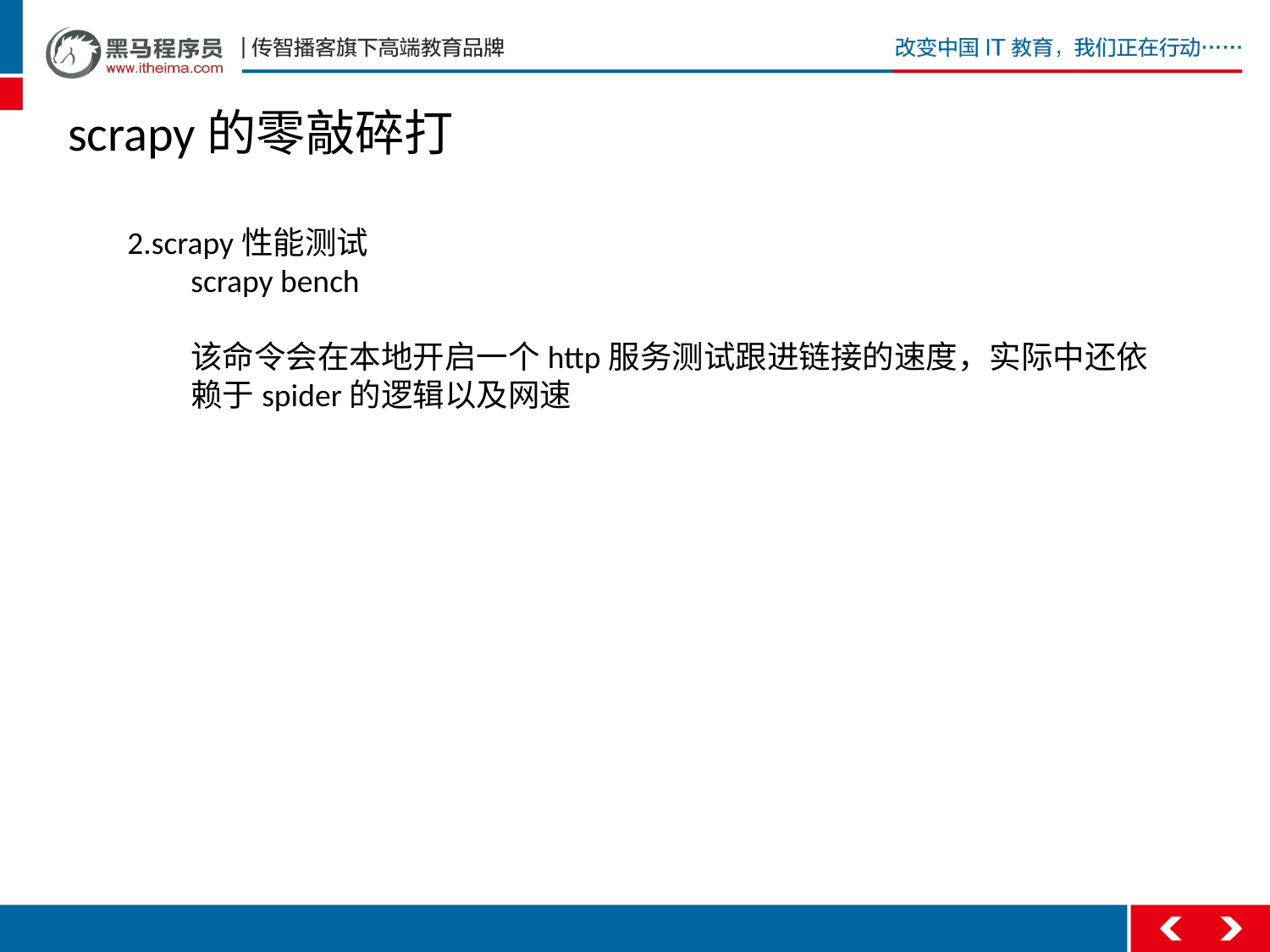

# scrapy的零敲碎打
2.scrapy性能测试
scrapy bench

该命令会在本地开启一个http服务测试跟进链接的速度，实际中还依赖于spider的逻辑以及网速